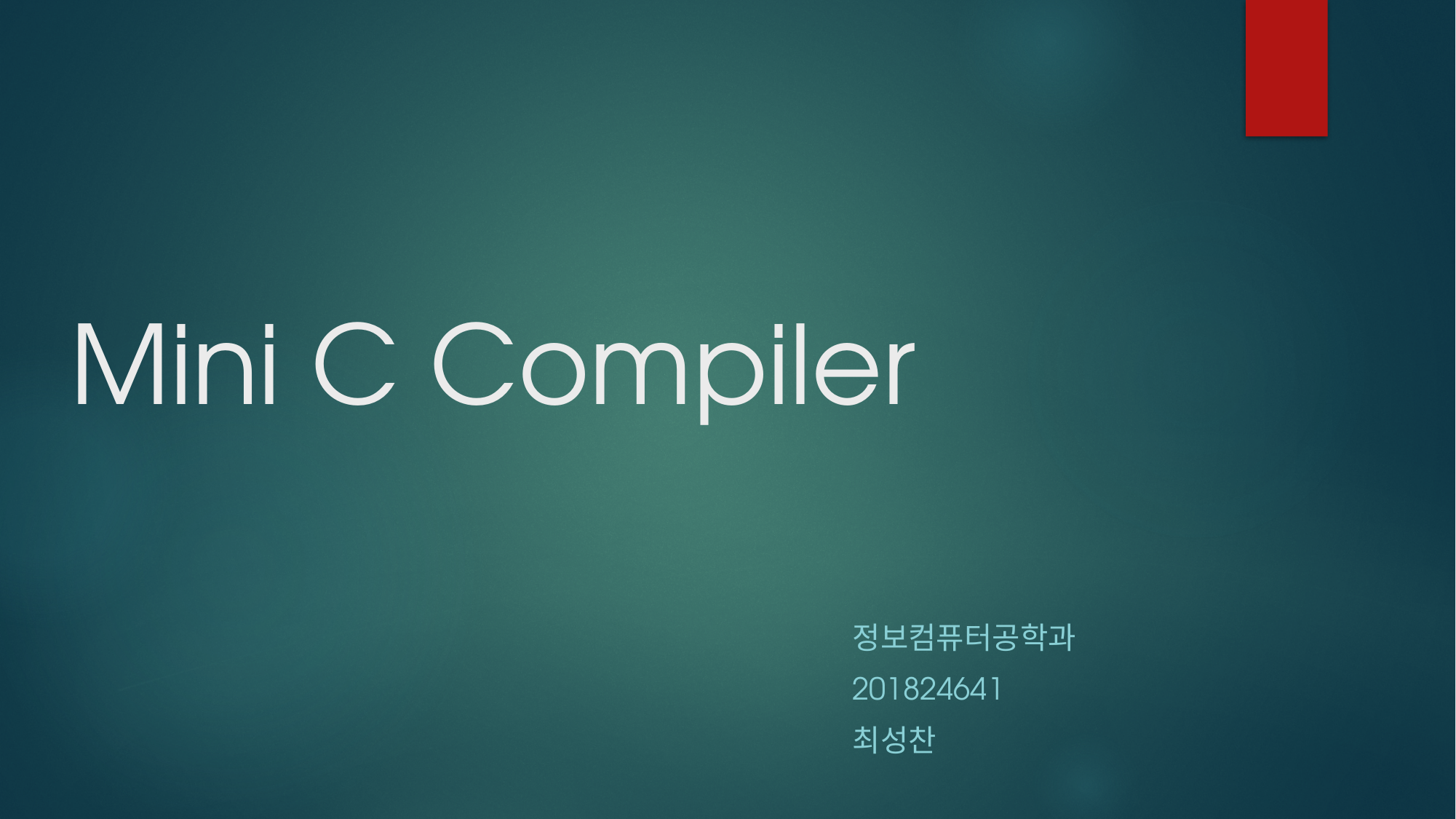

# Mini C Compiler
정보컴퓨터공학과
201824641
최성찬